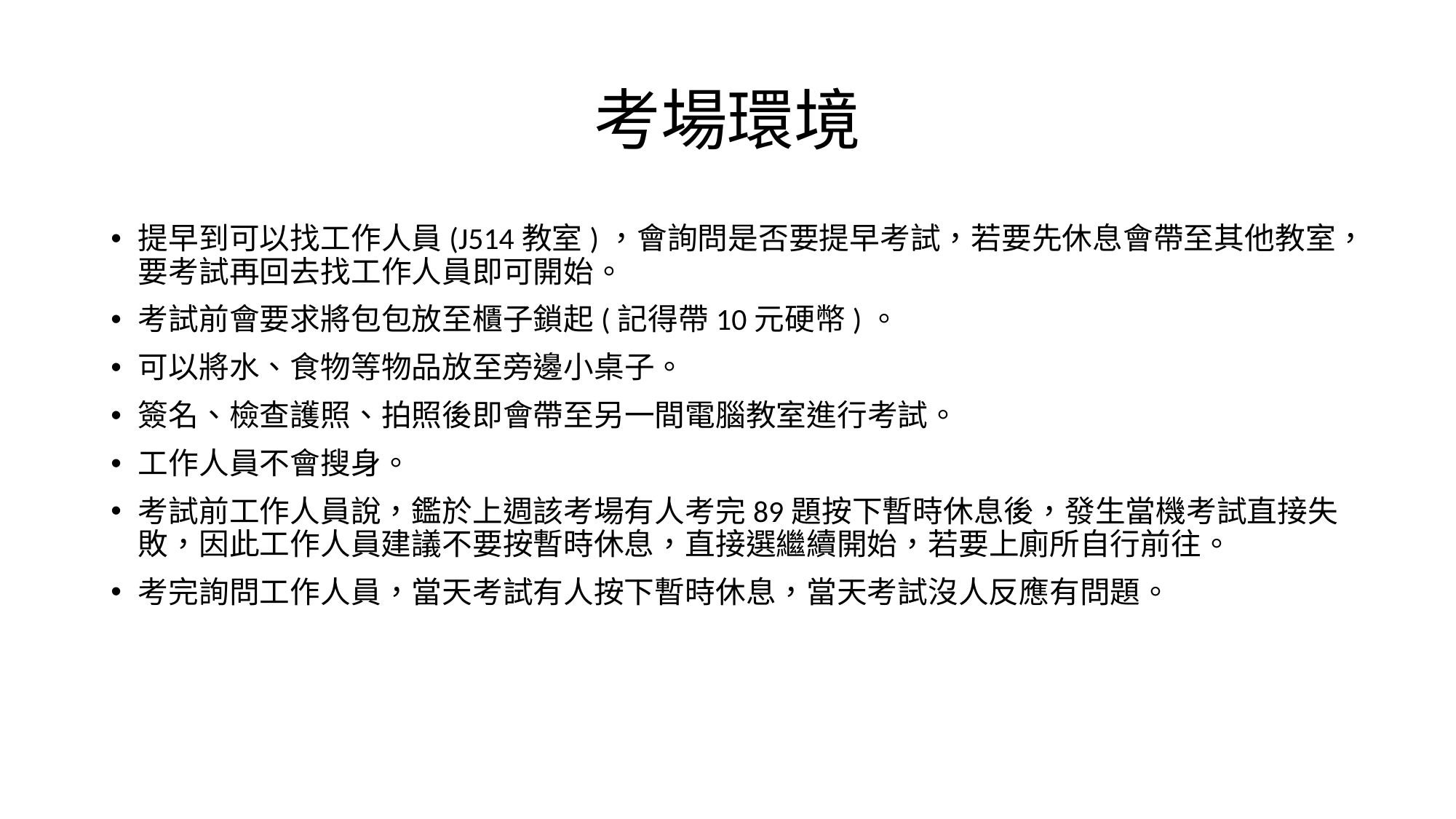

# 考場環境
提早到可以找工作人員(J514教室)，會詢問是否要提早考試，若要先休息會帶至其他教室，要考試再回去找工作人員即可開始。
考試前會要求將包包放至櫃子鎖起(記得帶10元硬幣)。
可以將水、食物等物品放至旁邊小桌子。
簽名、檢查護照、拍照後即會帶至另一間電腦教室進行考試。
工作人員不會搜身。
考試前工作人員說，鑑於上週該考場有人考完89題按下暫時休息後，發生當機考試直接失敗，因此工作人員建議不要按暫時休息，直接選繼續開始，若要上廁所自行前往。
考完詢問工作人員，當天考試有人按下暫時休息，當天考試沒人反應有問題。